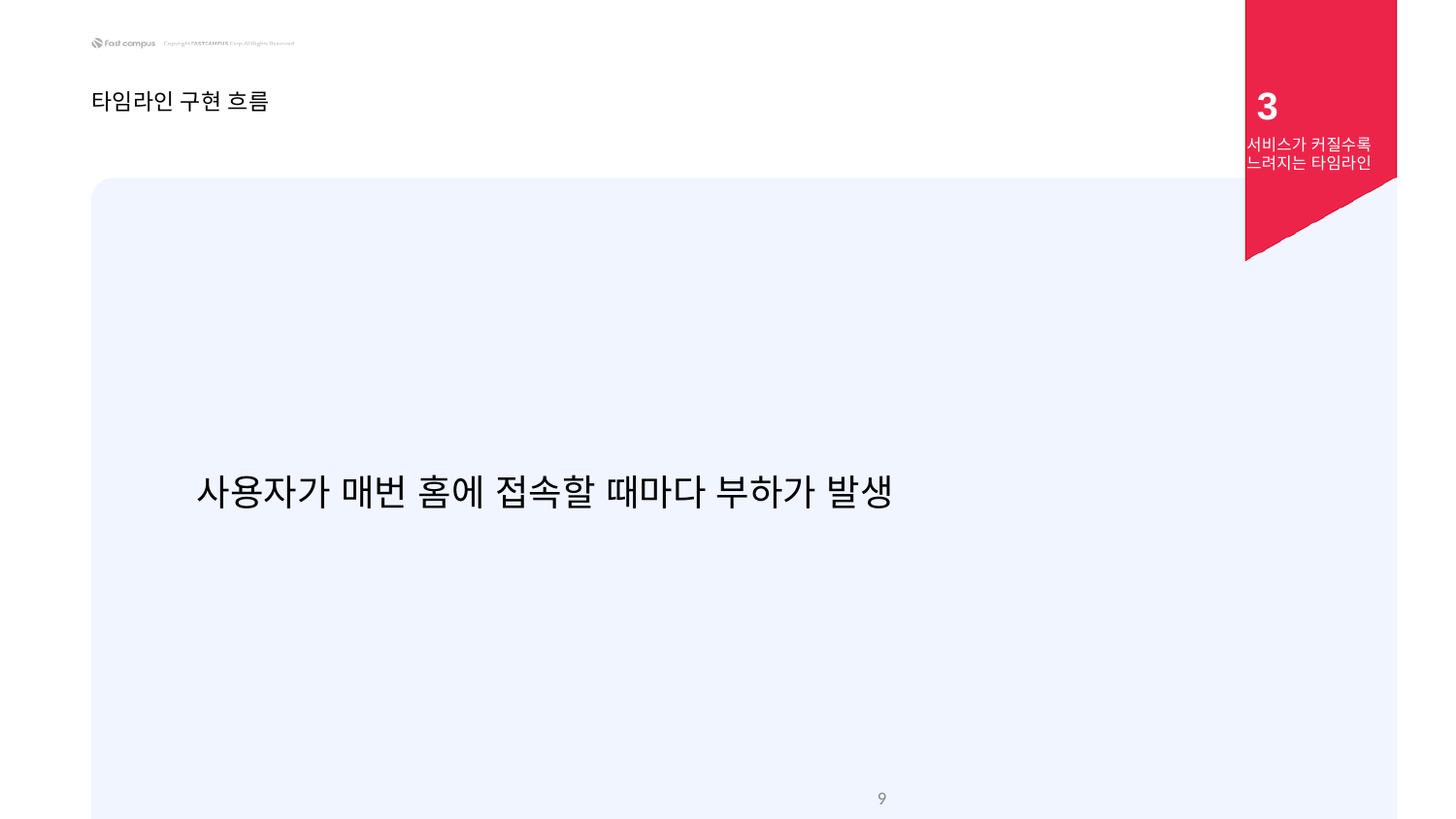

3
타임라인 구현 흐름
서비스가 커질수록 느려지는 타임라인
사용자가 매번 홈에 접속할 때마다 부하가 발생
9